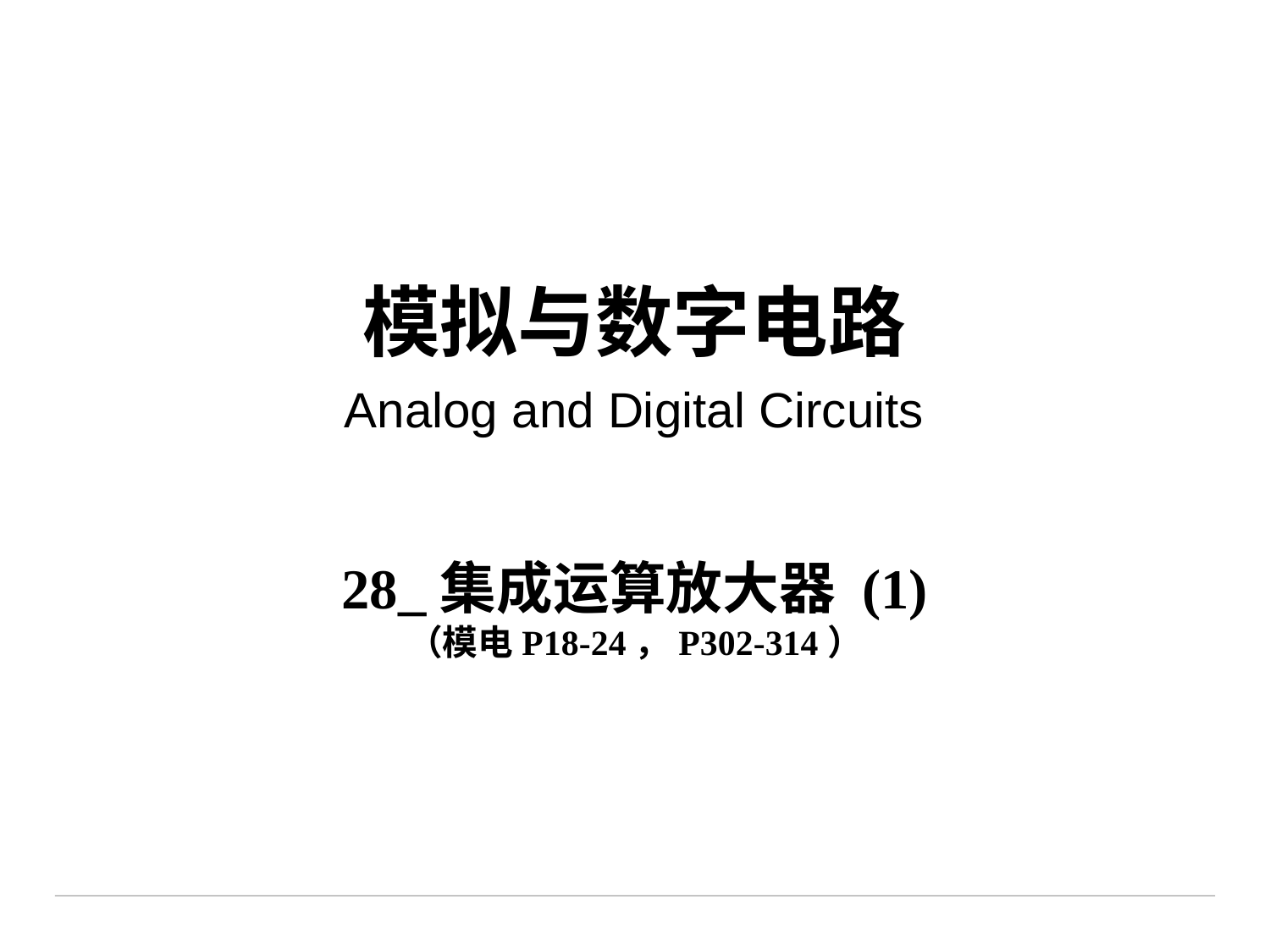

# 模拟与数字电路 Analog and Digital Circuits
28_集成运算放大器 (1)
（模电P18-24，P302-314）